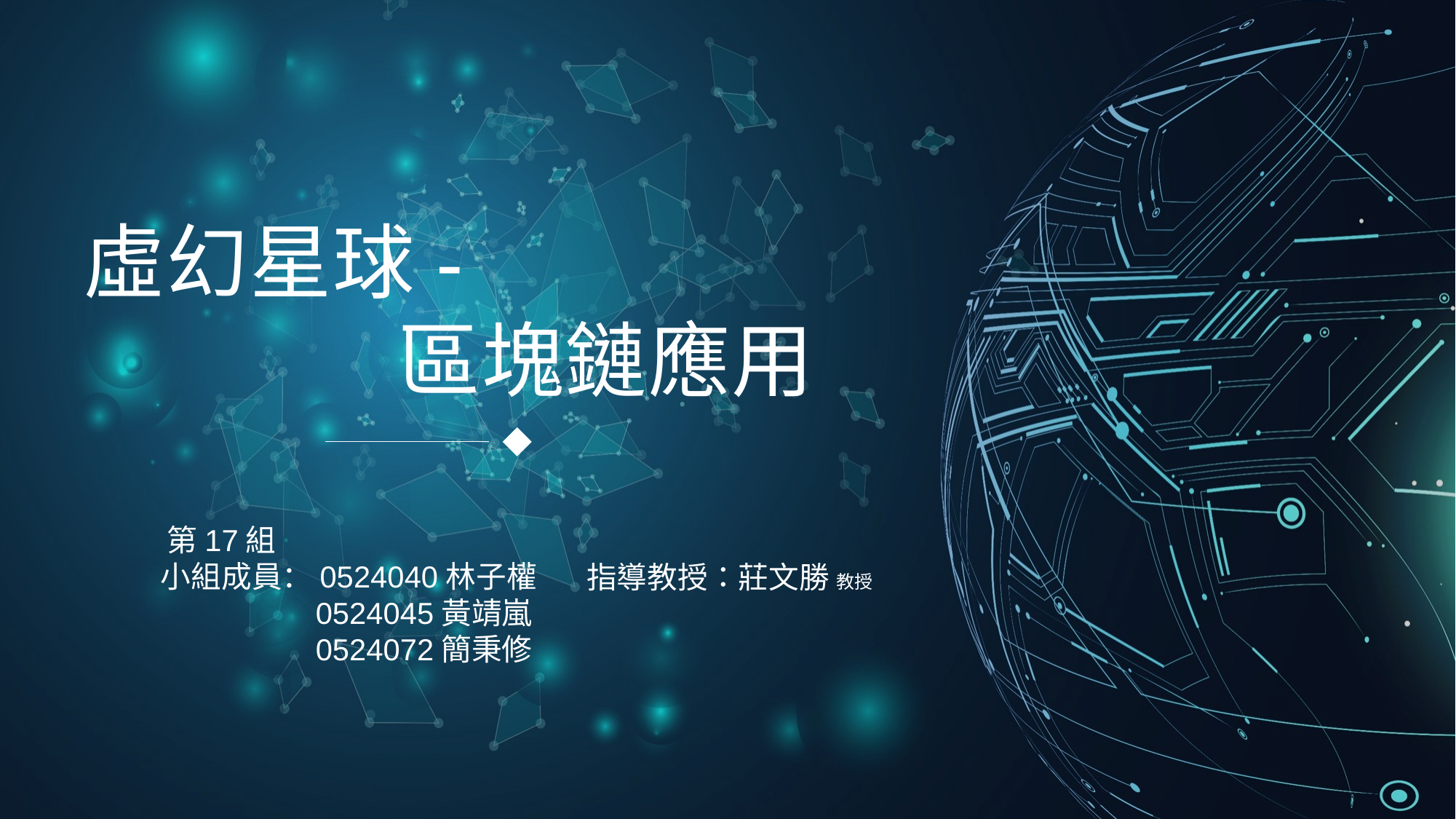

虛幻星球-
區塊鏈應用

    第17組
小組成員：0524040林子權
                  0524045黃靖嵐
                  0524072簡秉修
指導教授：莊文勝 教授